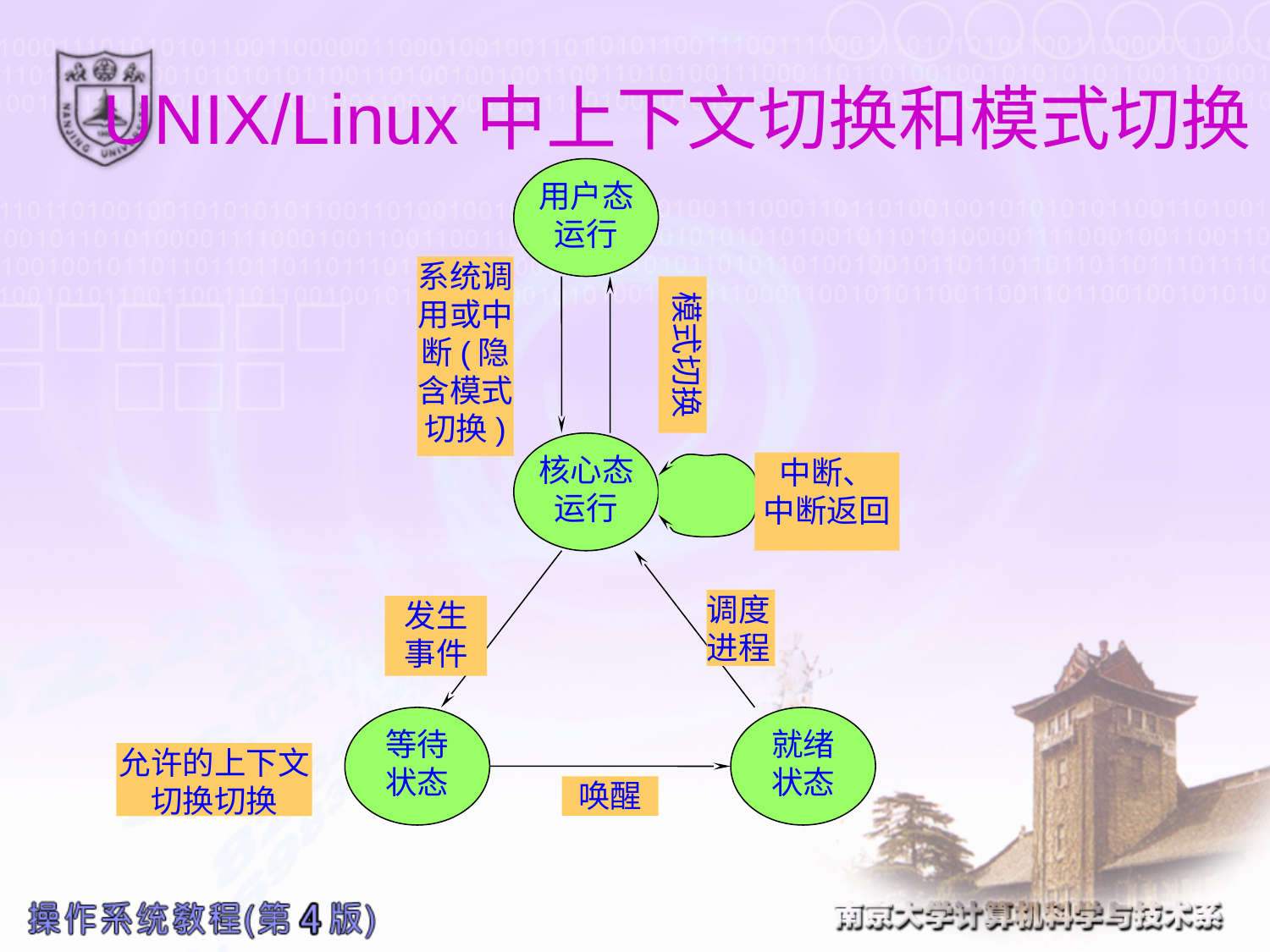

# UNIX/Linux中上下文切换和模式切换
用户态
运行
系统调用或中断(隐含模式切换)

模式切换
核心态
运行

中断、
中断返回

调度
进程
发生
事件
等待
状态
就绪
状态
允许的上下文切换切换

唤醒